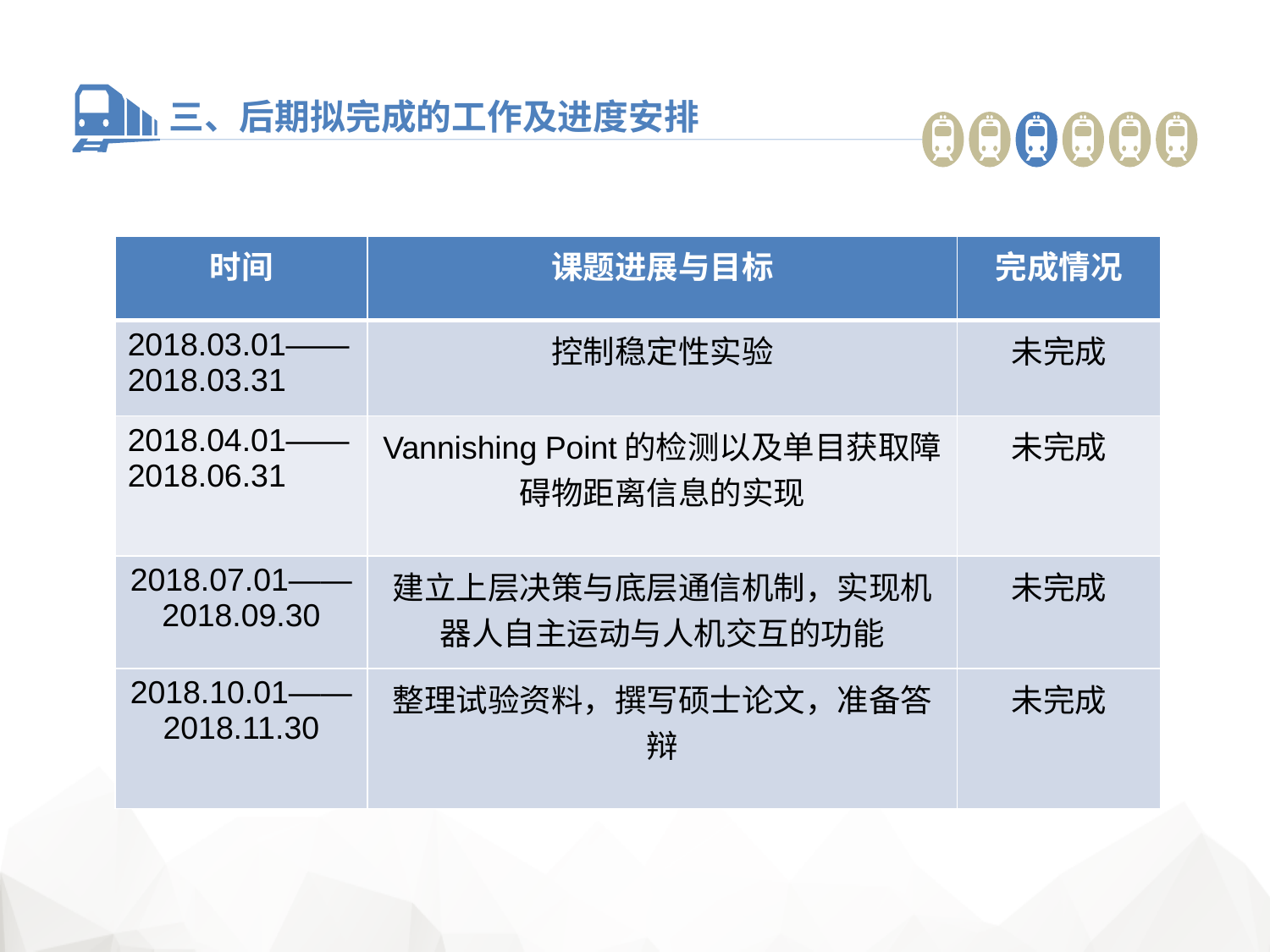

三、后期拟完成的工作及进度安排
| 时间 | 课题进展与目标 | 完成情况 |
| --- | --- | --- |
| 2018.03.01——2018.03.31 | 控制稳定性实验 | 未完成 |
| 2018.04.01——2018.06.31 | Vannishing Point的检测以及单目获取障碍物距离信息的实现 | 未完成 |
| 2018.07.01——2018.09.30 | 建立上层决策与底层通信机制，实现机器人自主运动与人机交互的功能 | 未完成 |
| 2018.10.01——2018.11.30 | 整理试验资料，撰写硕士论文，准备答辩 | 未完成 |